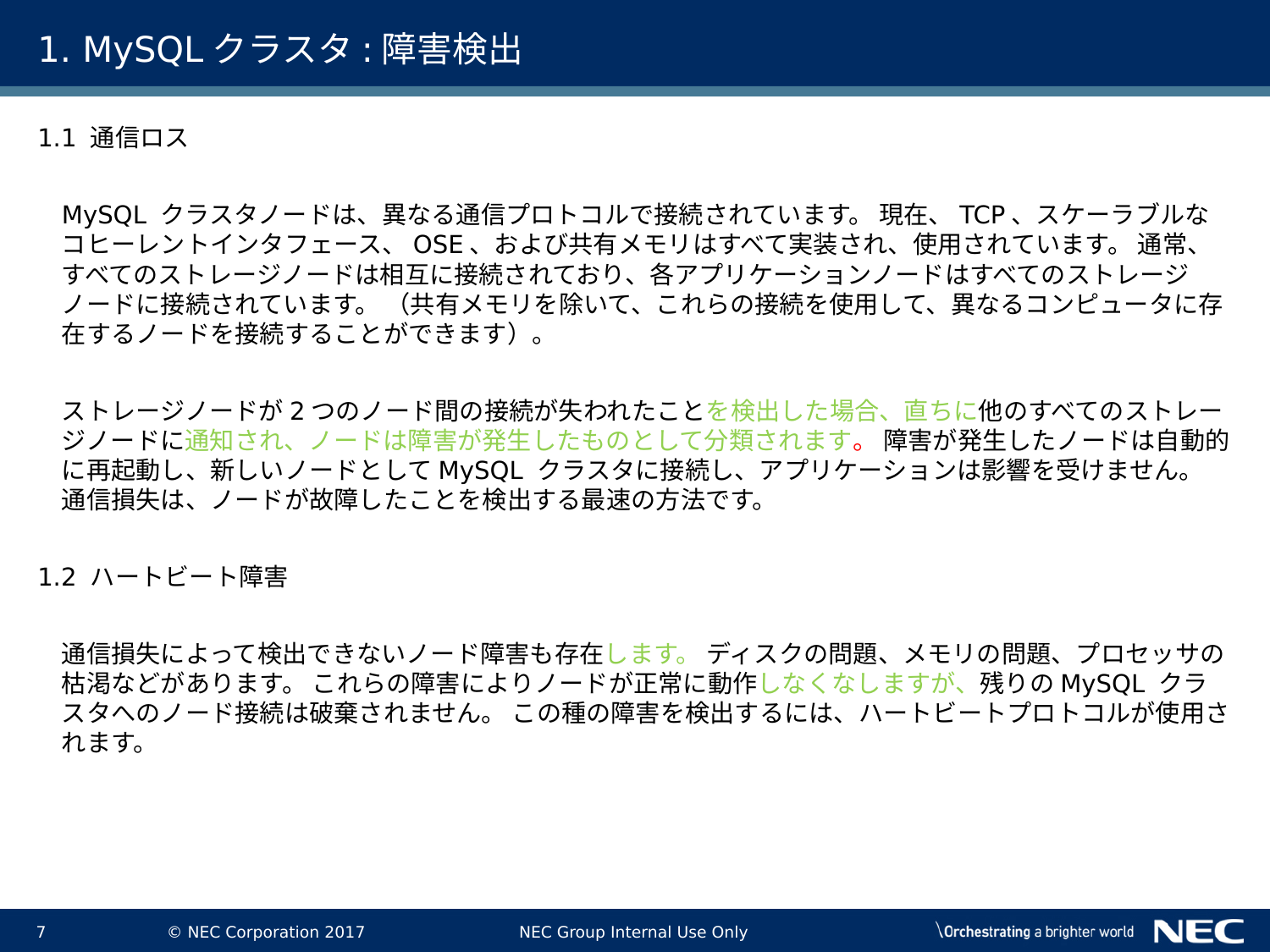

# 1. MySQLクラスタ:障害検出
1.1 通信ロス

MySQL クラスタノードは、異なる通信プロトコルで接続されています。 現在、TCP、スケーラブルなコヒーレントインタフェース、OSE、および共有メモリはすべて実装され、使用されています。 通常、すべてのストレージノードは相互に接続されており、各アプリケーションノードはすべてのストレージノードに接続されています。 （共有メモリを除いて、これらの接続を使用して、異なるコンピュータに存在するノードを接続することができます）。

ストレージノードが2つのノード間の接続が失われたことを検出した場合、直ちに他のすべてのストレージノードに通知され、ノードは障害が発生したものとして分類されます。 障害が発生したノードは自動的に再起動し、新しいノードとしてMySQL クラスタに接続し、アプリケーションは影響を受けません。 通信損失は、ノードが故障したことを検出する最速の方法です。

1.2 ハートビート障害

通信損失によって検出できないノード障害も存在します。 ディスクの問題、メモリの問題、プロセッサの枯渇などがあります。 これらの障害によりノードが正常に動作しなくなしますが、残りのMySQL クラスタへのノード接続は破棄されません。 この種の障害を検出するには、ハートビートプロトコルが使用されます。